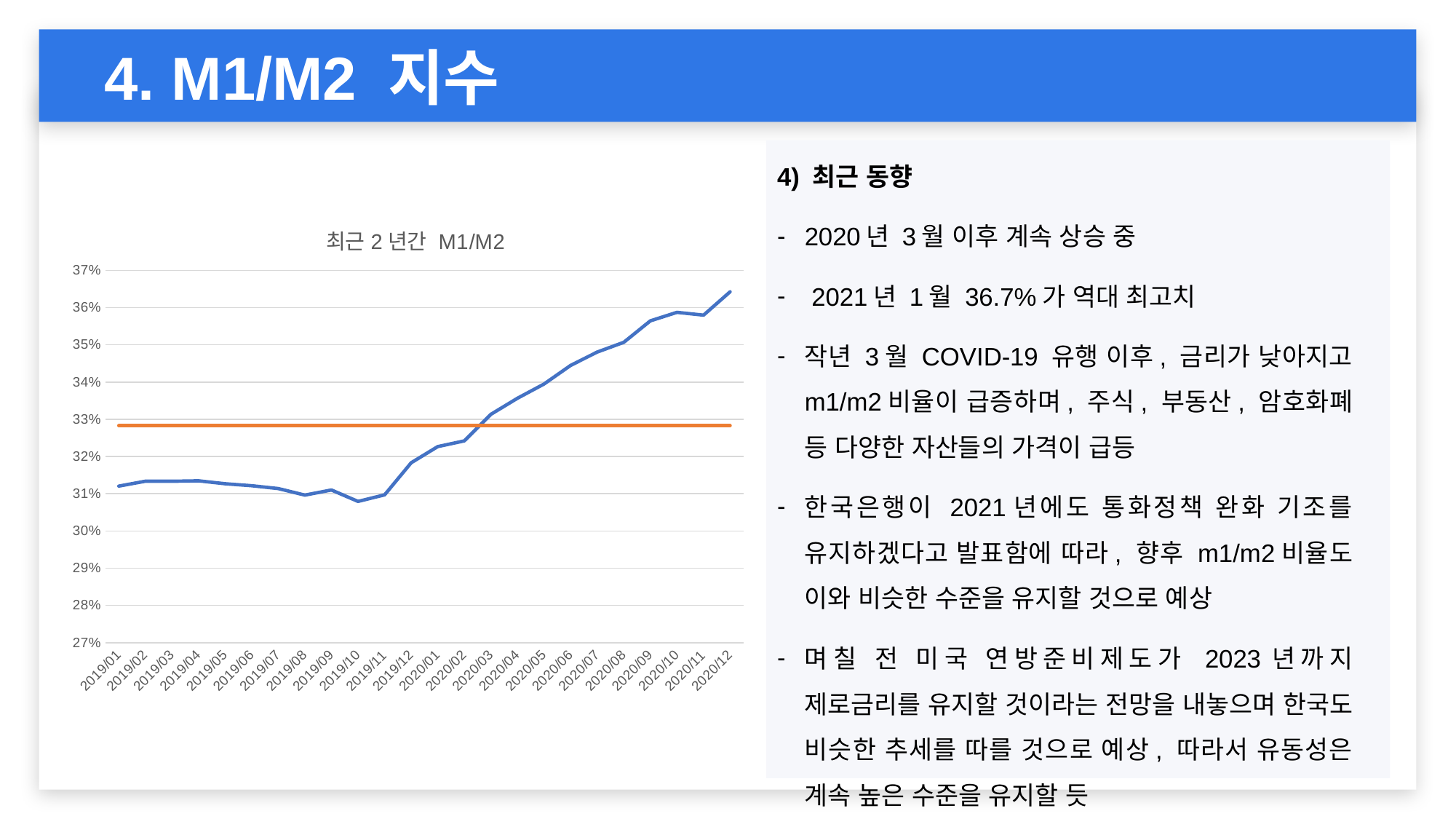

4. M1/M2 지수

4) 최근 동향
2020년 3월 이후 계속 상승 중
 2021년 1월 36.7%가 역대 최고치
작년 3월 COVID-19 유행 이후, 금리가 낮아지고 m1/m2비율이 급증하며, 주식, 부동산, 암호화폐 등 다양한 자산들의 가격이 급등
한국은행이 2021년에도 통화정책 완화 기조를 유지하겠다고 발표함에 따라, 향후 m1/m2비율도 이와 비슷한 수준을 유지할 것으로 예상
며칠 전 미국 연방준비제도가 2023년까지 제로금리를 유지할 것이라는 전망을 내놓으며 한국도 비슷한 추세를 따를 것으로 예상, 따라서 유동성은 계속 높은 수준을 유지할 듯

### Chart: 최근2년간 M1/M2

| Category |  |  |
|---|---|---|
| 2019/01 | 0.3120544906692698 | 0.3282945879724859 |
| 2019/02 | 0.3133634029949072 | 0.3282945879724859 |
| 2019/03 | 0.3133524215777688 | 0.3282945879724859 |
| 2019/04 | 0.31347300708128456 | 0.3282945879724859 |
| 2019/05 | 0.3126833170192446 | 0.3282945879724859 |
| 2019/06 | 0.31215626482541026 | 0.3282945879724859 |
| 2019/07 | 0.31139323923722045 | 0.3282945879724859 |
| 2019/08 | 0.3096354574038007 | 0.3282945879724859 |
| 2019/09 | 0.31101545874350567 | 0.3282945879724859 |
| 2019/10 | 0.3079371858947682 | 0.3282945879724859 |
| 2019/11 | 0.30970819090243157 | 0.3282945879724859 |
| 2019/12 | 0.3183242841443176 | 0.3282945879724859 |
| 2020/01 | 0.3226701370552199 | 0.3282945879724859 |
| 2020/02 | 0.32420238544335456 | 0.3282945879724859 |
| 2020/03 | 0.33134231653253327 | 0.3282945879724859 |
| 2020/04 | 0.33566038701825485 | 0.3282945879724859 |
| 2020/05 | 0.33948028767087085 | 0.3282945879724859 |
| 2020/06 | 0.3444855156532346 | 0.3282945879724859 |
| 2020/07 | 0.34806373943478686 | 0.3282945879724859 |
| 2020/08 | 0.3506837918297196 | 0.3282945879724859 |
| 2020/09 | 0.3564404322249572 | 0.3282945879724859 |
| 2020/10 | 0.35872349619622057 | 0.3282945879724859 |
| 2020/11 | 0.3579808631434657 | 0.3282945879724859 |
| 2020/12 | 0.3642400386431153 | 0.3282945879724859 |